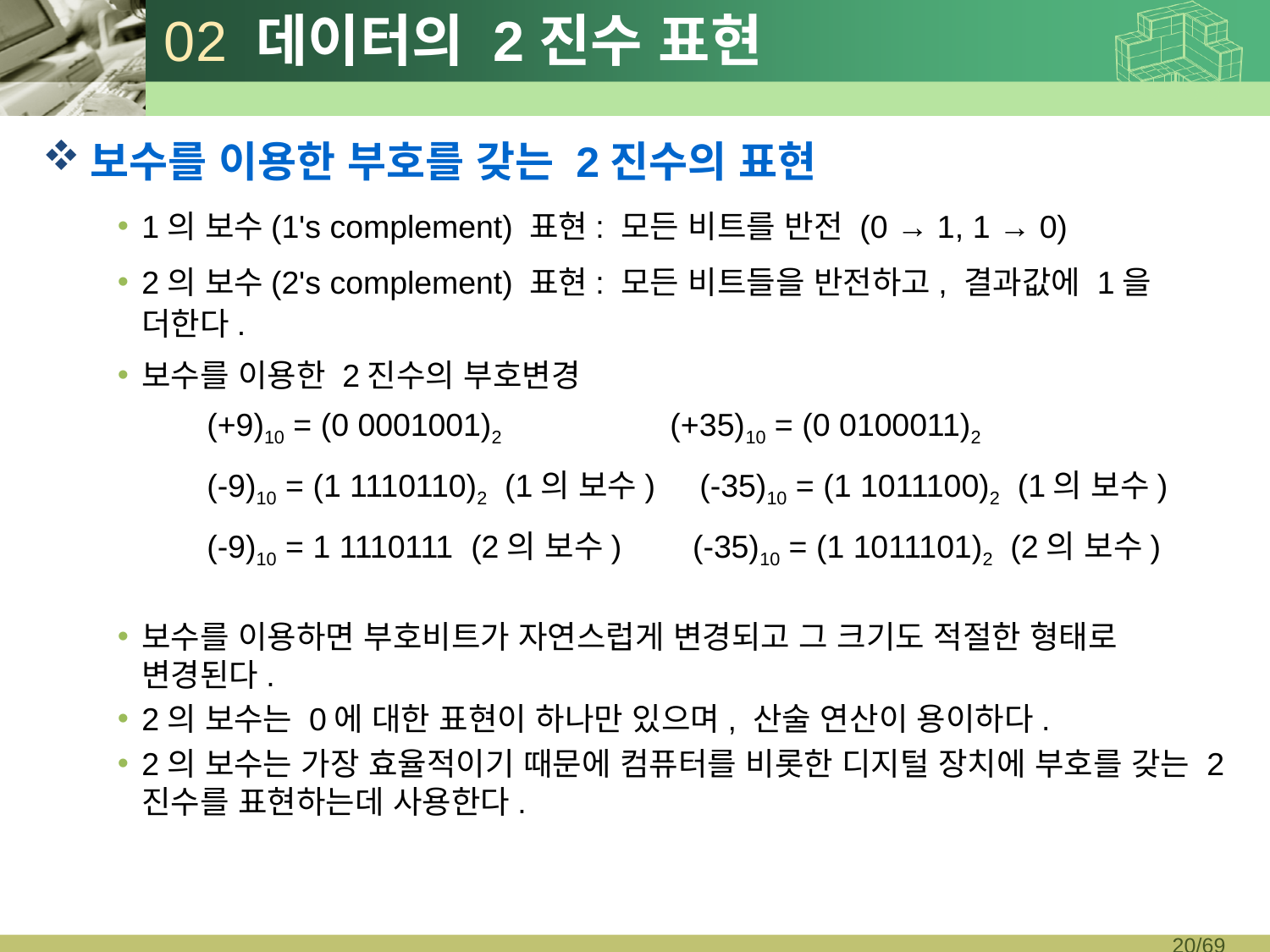

# 02 데이터의 2진수 표현
보수를 이용한 부호를 갖는 2진수의 표현
1의 보수(1's complement) 표현: 모든 비트를 반전 (0 → 1, 1 → 0)
2의 보수(2's complement) 표현: 모든 비트들을 반전하고, 결과값에 1을 더한다.
보수를 이용한 2진수의 부호변경
 	(+9)10 = (0 0001001)2                   (+35)10 = (0 0100011)2
	(-9)10 = (1 1110110)2  (1의 보수)     (-35)10 = (1 1011100)2  (1의 보수)
	(-9)10 = 1 1110111  (2의 보수)        (-35)10 = (1 1011101)2  (2의 보수)

보수를 이용하면 부호비트가 자연스럽게 변경되고 그 크기도 적절한 형태로 변경된다.
2의 보수는 0에 대한 표현이 하나만 있으며, 산술 연산이 용이하다.
2의 보수는 가장 효율적이기 때문에 컴퓨터를 비롯한 디지털 장치에 부호를 갖는 2진수를 표현하는데 사용한다.